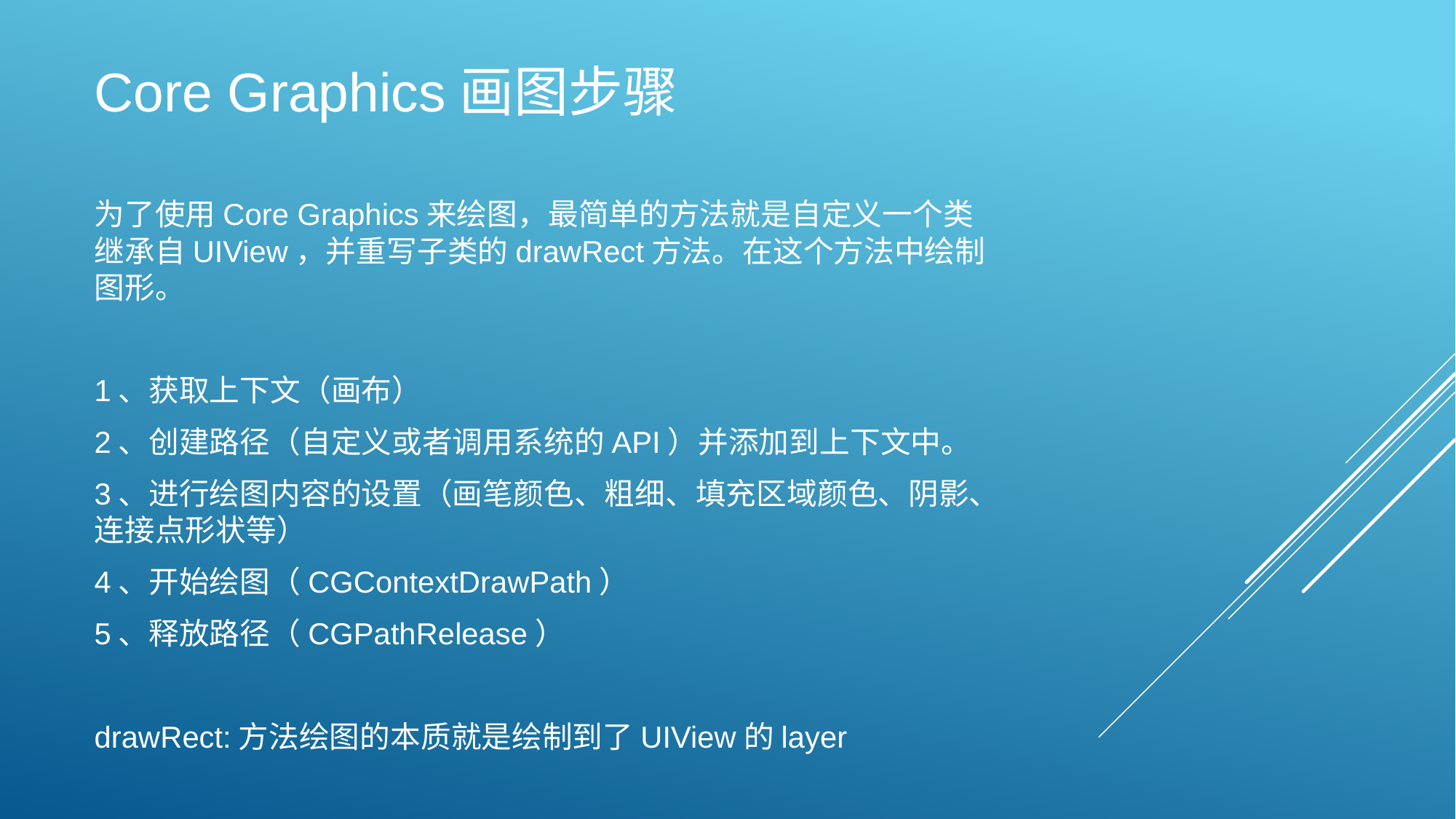

# Core Graphics画图步骤
为了使用Core Graphics来绘图，最简单的方法就是自定义一个类继承自UIView，并重写子类的drawRect方法。在这个方法中绘制图形。

1、获取上下文（画布）
2、创建路径（自定义或者调用系统的API）并添加到上下文中。
3、进行绘图内容的设置（画笔颜色、粗细、填充区域颜色、阴影、连接点形状等）
4、开始绘图（CGContextDrawPath）
5、释放路径（CGPathRelease）

drawRect:方法绘图的本质就是绘制到了UIView的layer